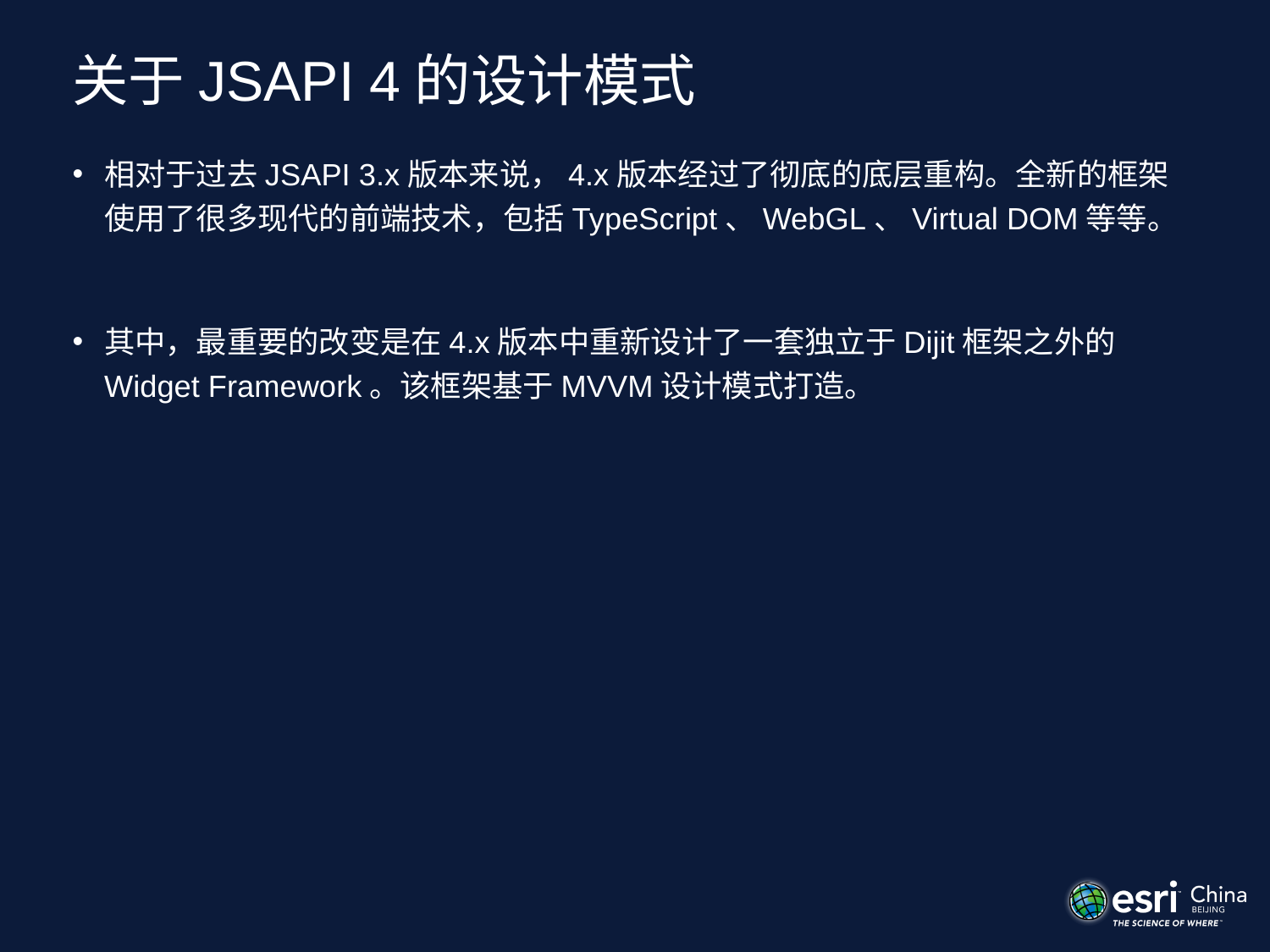

# 关于JSAPI 4的设计模式
相对于过去JSAPI 3.x版本来说，4.x版本经过了彻底的底层重构。全新的框架使用了很多现代的前端技术，包括TypeScript、WebGL、Virtual DOM等等。

其中，最重要的改变是在4.x版本中重新设计了一套独立于Dijit框架之外的Widget Framework。该框架基于MVVM设计模式打造。